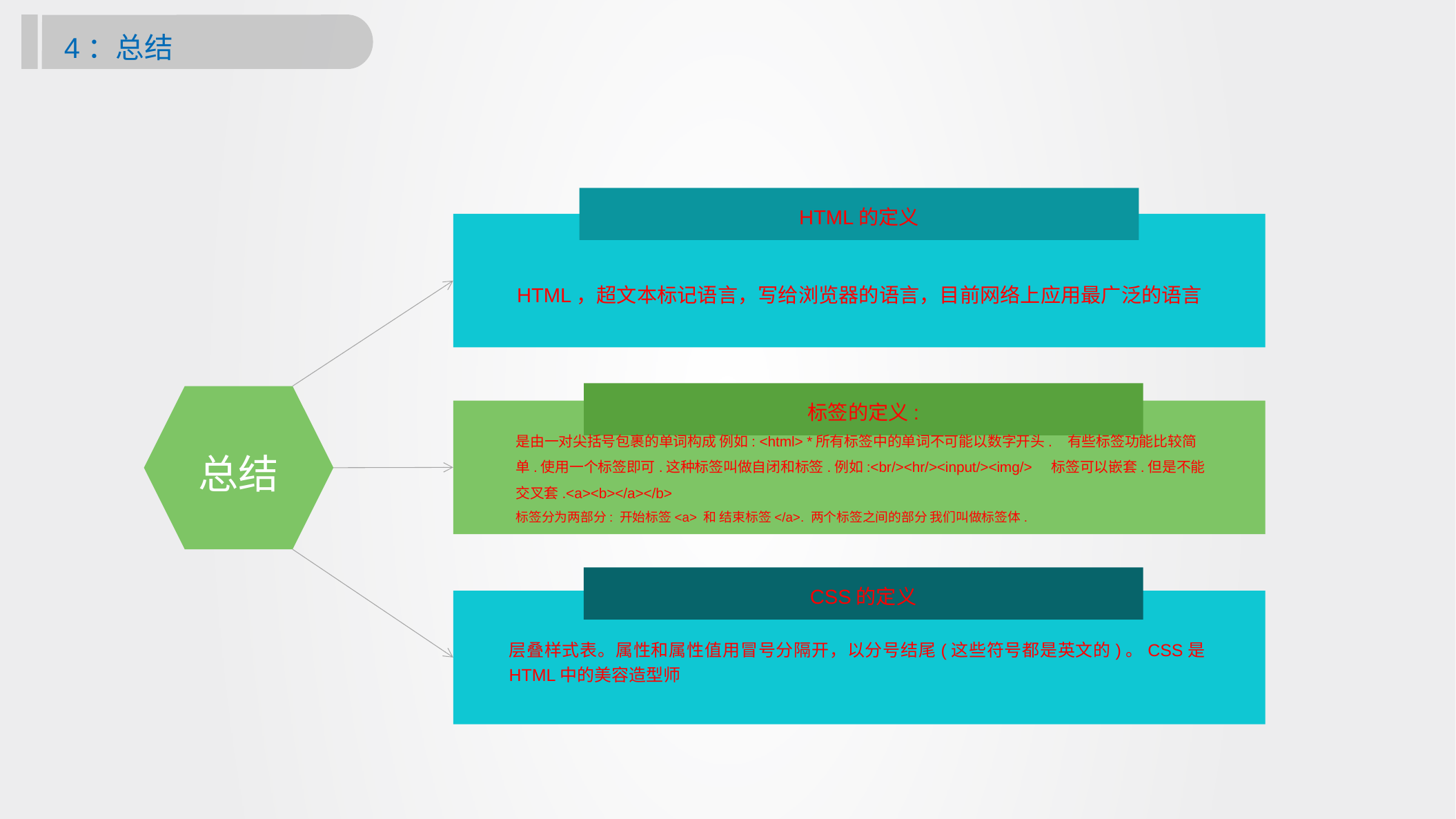

4：总结
HTML的定义

 HTML，超文本标记语言，写给浏览器的语言，目前网络上应用最广泛的语言
标签的定义:
总结

是由一对尖括号包裹的单词构成 例如: <html> *所有标签中的单词不可能以数字开头.   有些标签功能比较简单.使用一个标签即可.这种标签叫做自闭和标签.例如:<br/><hr/><input/><img/>    标签可以嵌套.但是不能 交叉套.<a><b></a></b>
标签分为两部分: 开始标签<a> 和 结束标签</a>. 两个标签之间的部分 我们叫做标签体.
CSS的定义

层叠样式表。属性和属性值用冒号分隔开，以分号结尾(这些符号都是英文的)。CSS是HTML中的美容造型师